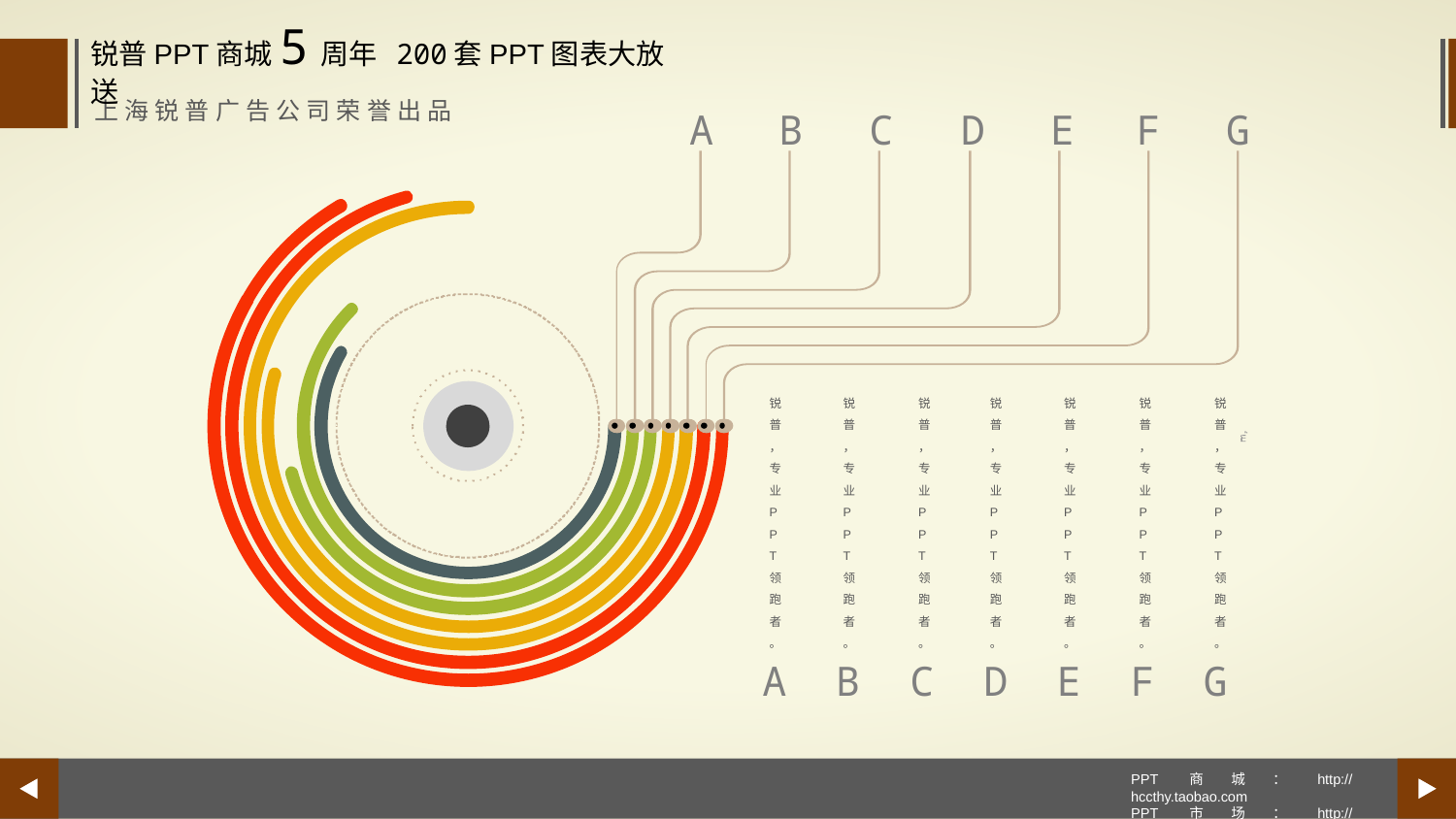

A
B
C
D
E
F
G

锐普，专业PPT领跑者。
锐普，专业PPT领跑者。
锐普，专业PPT领跑者。
锐普，专业PPT领跑者。
锐普，专业PPT领跑者。
锐普，专业PPT领跑者。
锐普，专业PPT领跑者。

A
B
C
D
E
F
G